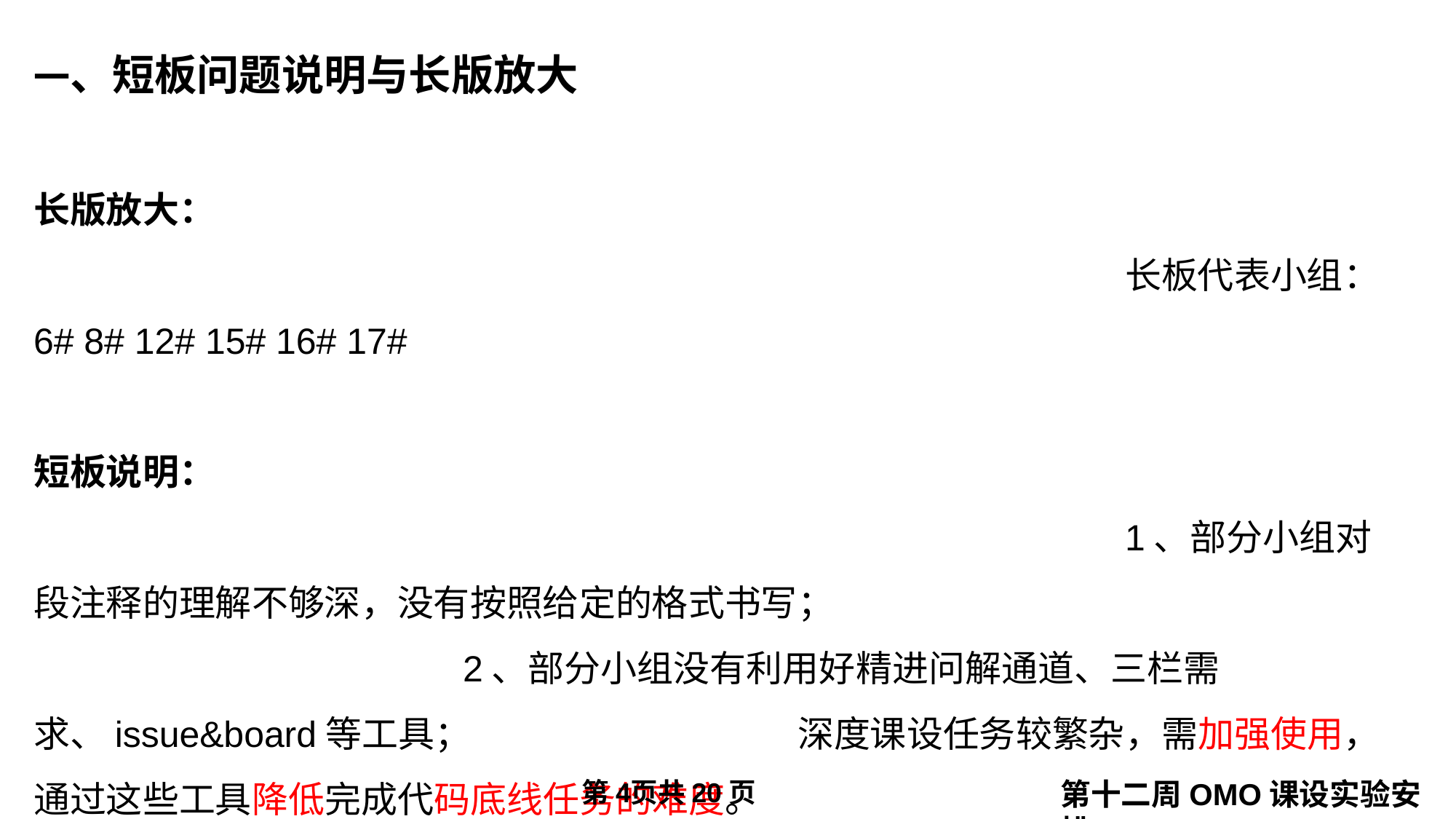

一、短板问题说明与长版放大

长版放大：
									          	长板代表小组：6# 8# 12# 15# 16# 17#

短板说明：
									          	1、部分小组对段注释的理解不够深，没有按照给定的格式书写；
			          2、部分小组没有利用好精进问解通道、三栏需求、issue&board等工具；      			深度课设任务较繁杂，需加强使用，通过这些工具降低完成代码底线任务的难度。

第4页共20页
第十二周OMO课设实验安排